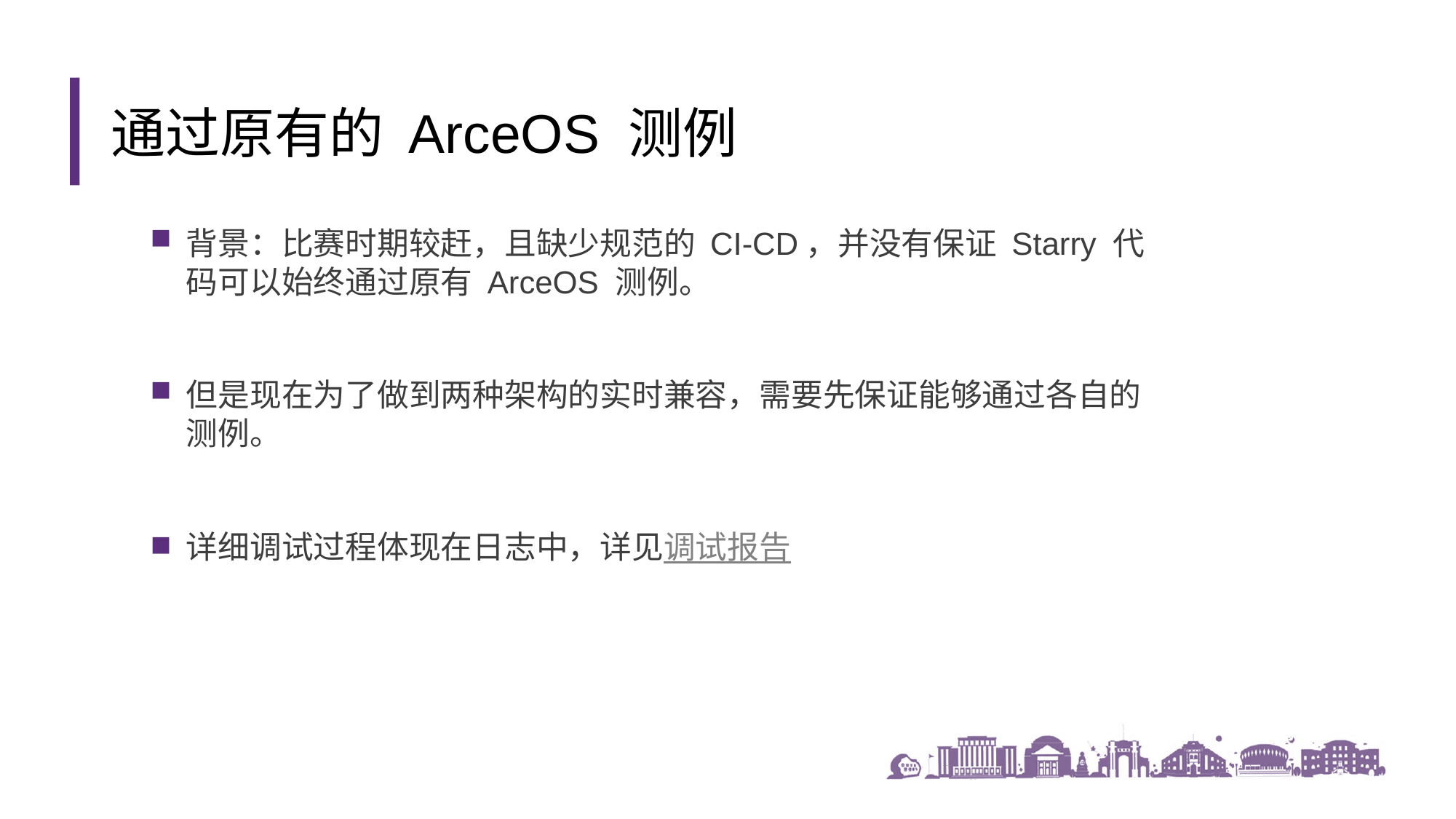

通过原有的 ArceOS 测例
背景：比赛时期较赶，且缺少规范的 CI-CD，并没有保证 Starry 代码可以始终通过原有 ArceOS 测例。

但是现在为了做到两种架构的实时兼容，需要先保证能够通过各自的测例。

详细调试过程体现在日志中，详见调试报告